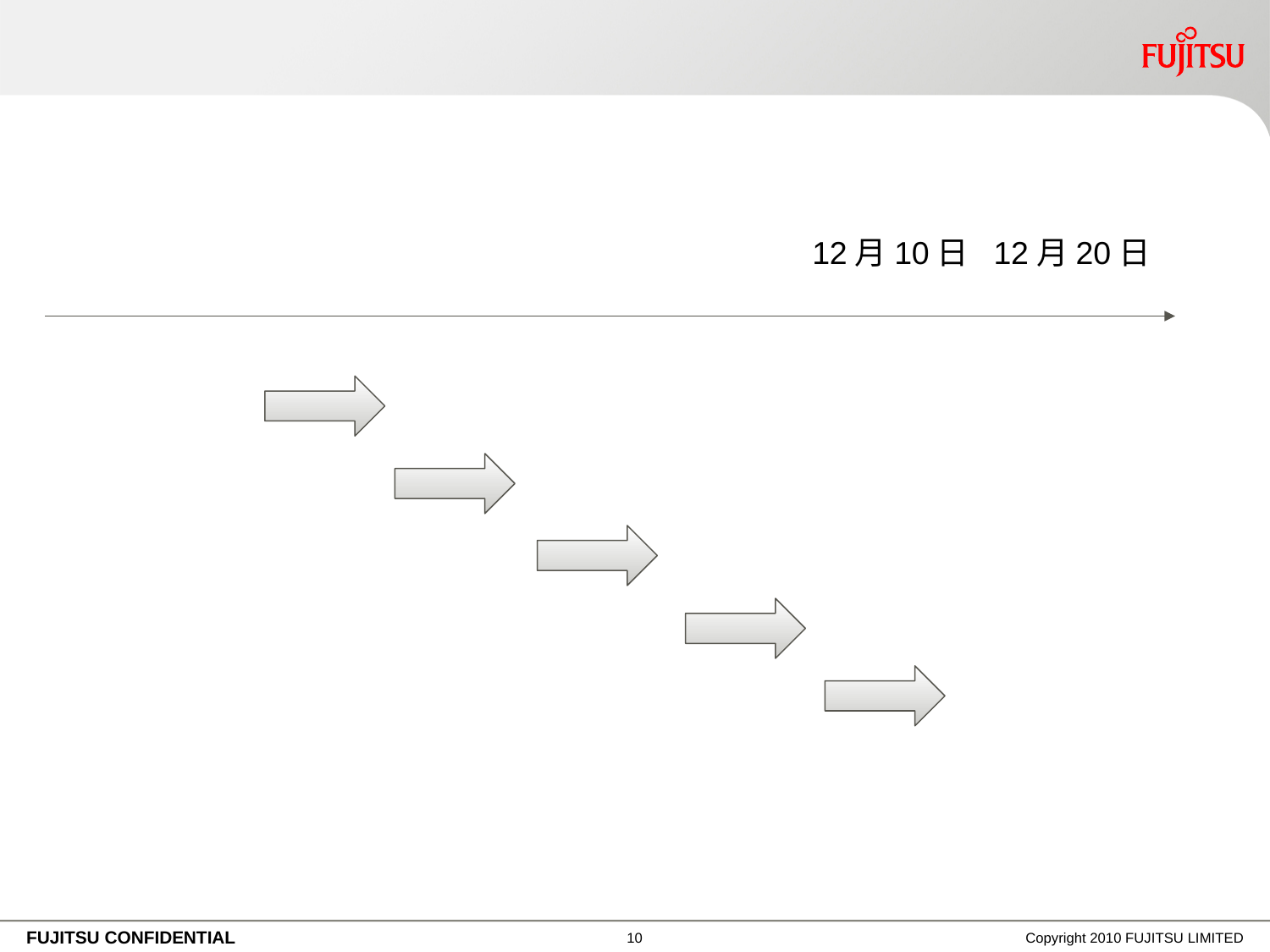

#

12月10日
12月20日

10
Copyright 2010 FUJITSU LIMITED